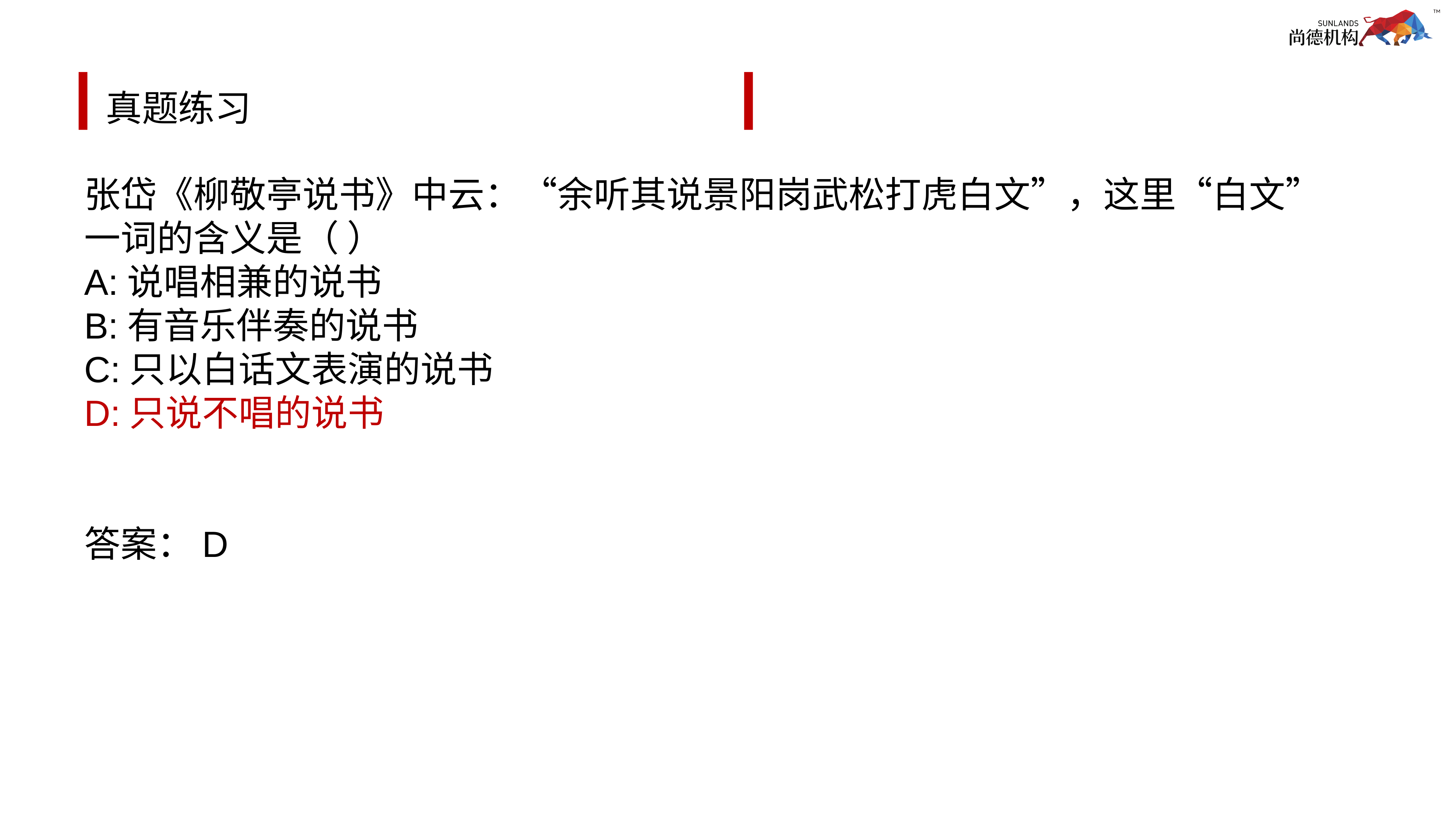

# 真题练习
张岱《柳敬亭说书》中云：“余听其说景阳岗武松打虎白文”，这里“白文”一词的含义是（ ）
A:说唱相兼的说书
B:有音乐伴奏的说书
C:只以白话文表演的说书
D:只说不唱的说书

答案：D